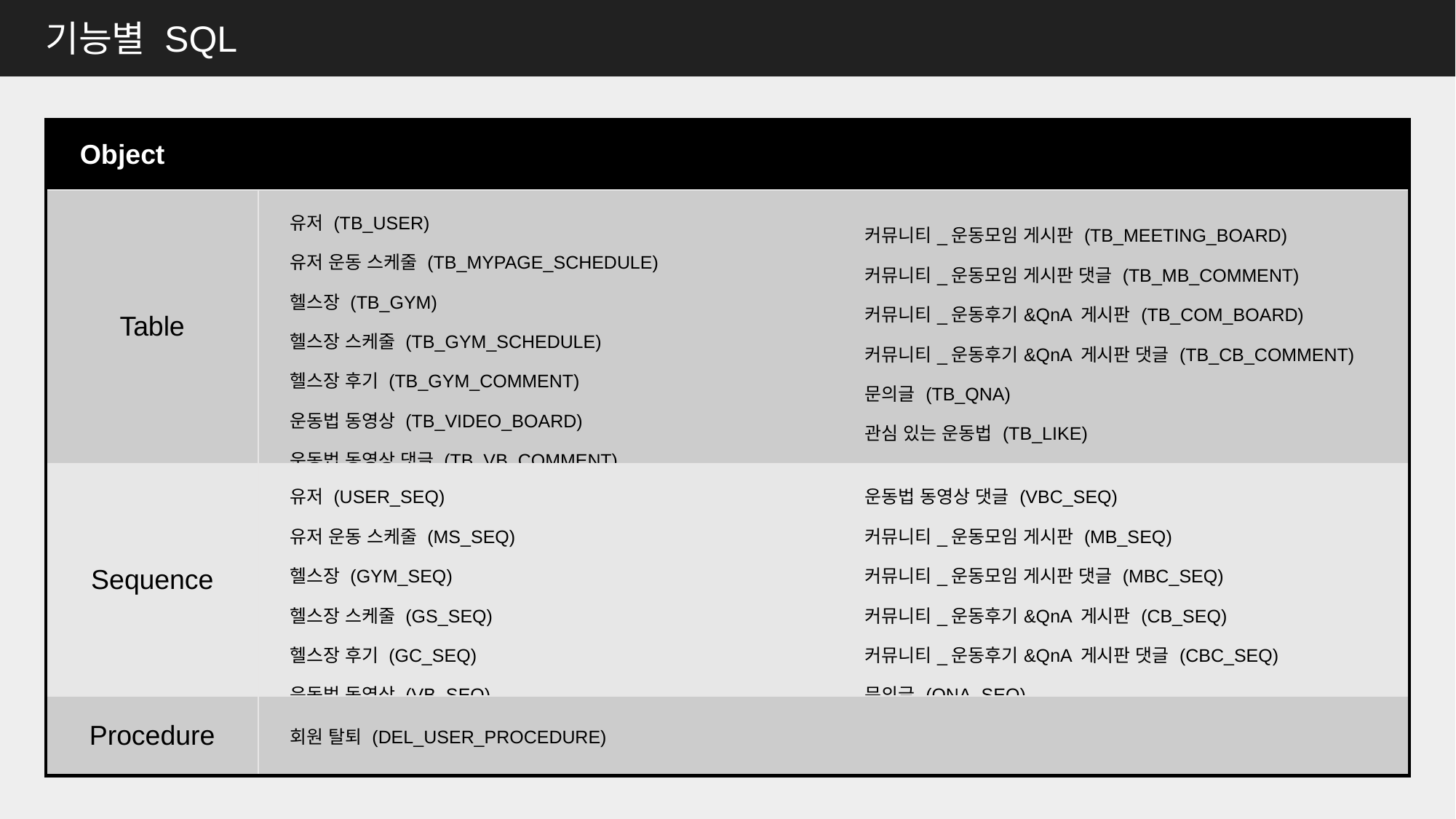

기능별 SQL
| Object |  |  |
| --- | --- | --- |
| Table | 유저 (TB\_USER) 유저 운동 스케줄 (TB\_MYPAGE\_SCHEDULE) 헬스장 (TB\_GYM) 헬스장 스케줄 (TB\_GYM\_SCHEDULE) 헬스장 후기 (TB\_GYM\_COMMENT) 운동법 동영상 (TB\_VIDEO\_BOARD) 운동법 동영상 댓글 (TB\_VB\_COMMENT) | 커뮤니티\_운동모임 게시판 (TB\_MEETING\_BOARD) 커뮤니티\_운동모임 게시판 댓글 (TB\_MB\_COMMENT) 커뮤니티\_운동후기&QnA 게시판 (TB\_COM\_BOARD) 커뮤니티\_운동후기&QnA 게시판 댓글 (TB\_CB\_COMMENT) 문의글 (TB\_QNA) 관심 있는 운동법 (TB\_LIKE) |
| Sequence | 유저 (USER\_SEQ) 유저 운동 스케줄 (MS\_SEQ) 헬스장 (GYM\_SEQ) 헬스장 스케줄 (GS\_SEQ) 헬스장 후기 (GC\_SEQ) 운동법 동영상 (VB\_SEQ) | 운동법 동영상 댓글 (VBC\_SEQ) 커뮤니티\_운동모임 게시판 (MB\_SEQ) 커뮤니티\_운동모임 게시판 댓글 (MBC\_SEQ) 커뮤니티\_운동후기&QnA 게시판 (CB\_SEQ) 커뮤니티\_운동후기&QnA 게시판 댓글 (CBC\_SEQ) 문의글 (QNA\_SEQ) |
| Procedure | 회원 탈퇴 (DEL\_USER\_PROCEDURE) |  |